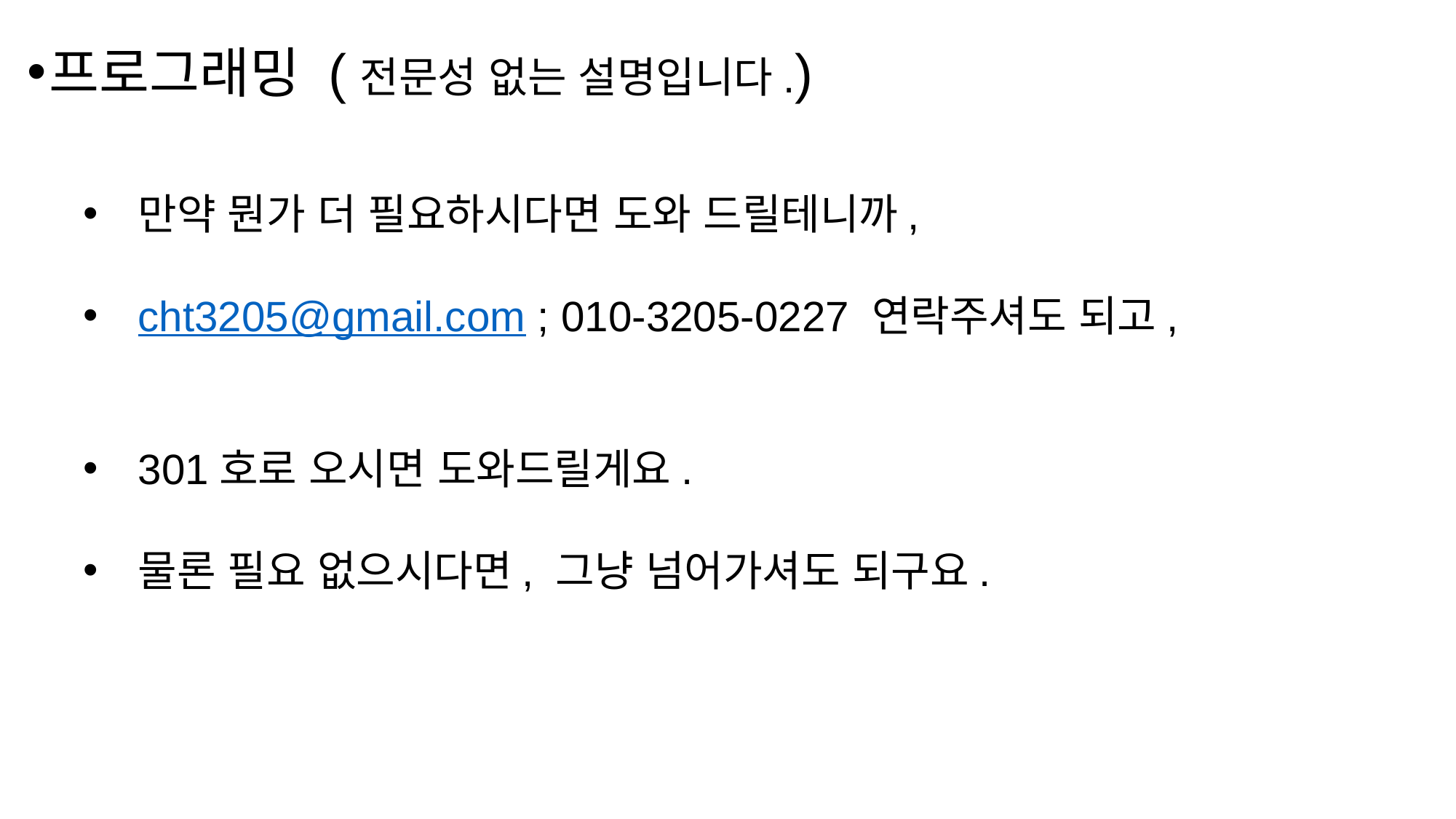

프로그래밍 (전문성 없는 설명입니다.)

만약 뭔가 더 필요하시다면 도와 드릴테니까,

cht3205@gmail.com ; 010-3205-0227 연락주셔도 되고,

301호로 오시면 도와드릴게요.

물론 필요 없으시다면, 그냥 넘어가셔도 되구요.